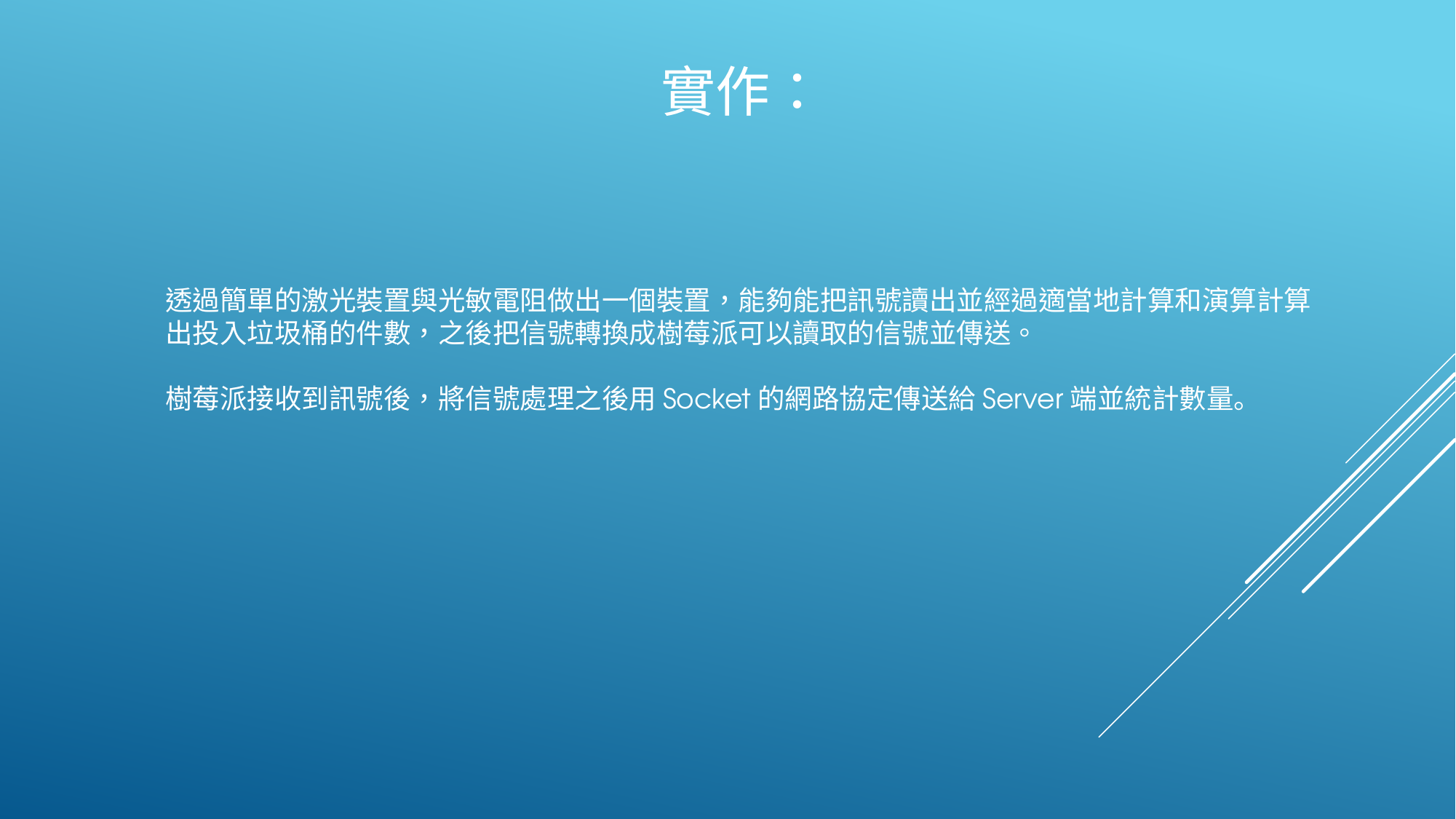

# 實作：
透過簡單的激光裝置與光敏電阻做出一個裝置，能夠能把訊號讀出並經過適當地計算和演算計算出投入垃圾桶的件數，之後把信號轉換成樹莓派可以讀取的信號並傳送。

樹莓派接收到訊號後，將信號處理之後用Socket的網路協定傳送給Server端並統計數量。